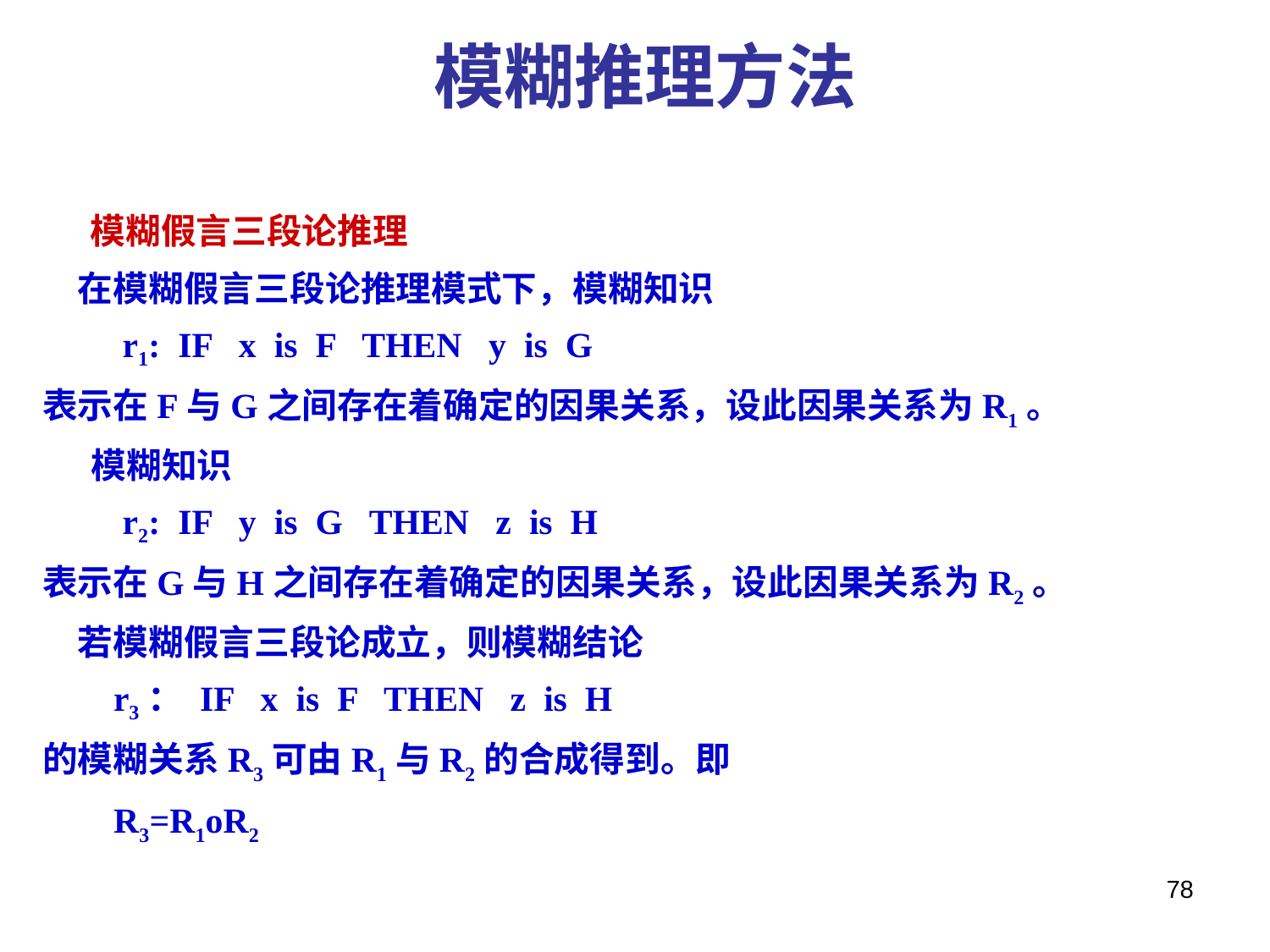

模糊推理方法
     模糊假言三段论推理
　在模糊假言三段论推理模式下，模糊知识
         r1:  IF   x  is  F   THEN   y  is  G
表示在F与G之间存在着确定的因果关系，设此因果关系为R1。
     模糊知识
         r2:  IF   y  is  G   THEN   z  is  H
表示在G与H之间存在着确定的因果关系，设此因果关系为R2。
　若模糊假言三段论成立，则模糊结论
        r3： IF   x  is  F   THEN   z  is  H
的模糊关系R3可由R1与R2的合成得到。即
        R3=R1οR2

78